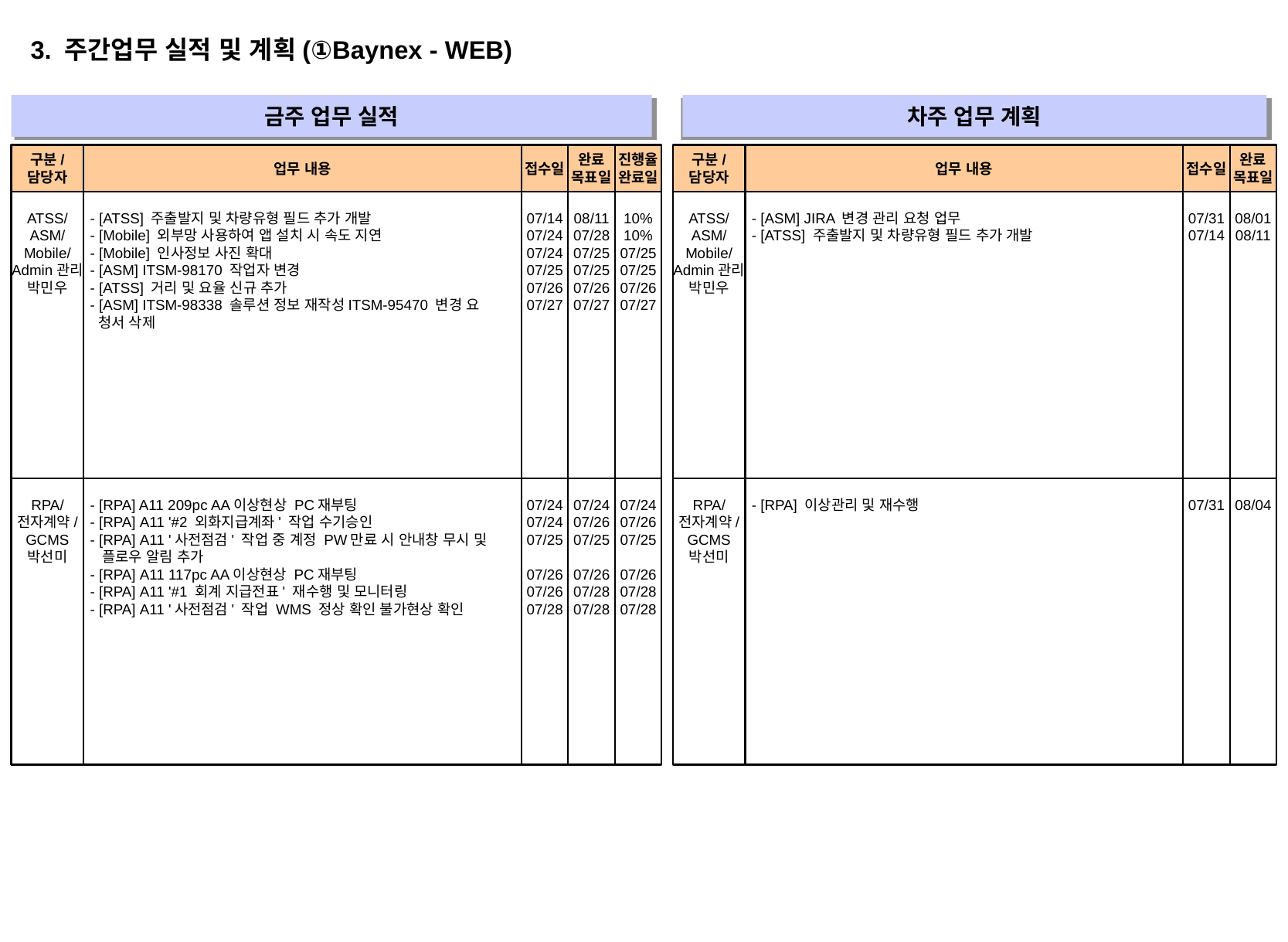

3. 주간업무 실적 및 계획(①Baynex - WEB)
금주 업무 실적
차주 업무 계획
" "
" "
구분/
담당자
업무 내용
접수일
완료
목표일
진행율
완료일
구분/
담당자
업무 내용
접수일
완료
목표일
ATSS/
ASM/
Mobile/
Admin관리
박민우

- [ATSS] 주출발지 및 차량유형 필드 추가 개발
- [Mobile] 외부망 사용하여 앱 설치 시 속도 지연
- [Mobile] 인사정보 사진 확대
- [ASM] ITSM-98170 작업자 변경
- [ATSS] 거리 및 요율 신규 추가
- [ASM] ITSM-98338 솔루션 정보 재작성ITSM-95470 변경 요
  청서 삭제
07/14
07/24
07/24
07/25
07/26
07/27
08/11
07/28
07/25
07/25
07/26
07/27
10%
10%
07/25
07/25
07/26
07/27
ATSS/
ASM/
Mobile/
Admin관리
박민우

- [ASM] JIRA 변경 관리 요청 업무
- [ATSS] 주출발지 및 차량유형 필드 추가 개발
07/31
07/14
08/01
08/11
RPA/
전자계약/
GCMS
박선미

- [RPA] A11 209pc AA이상현상 PC재부팅
- [RPA] A11 '#2 외화지급계좌' 작업 수기승인
- [RPA] A11 '사전점검' 작업 중 계정 PW만료 시 안내창 무시 및
   플로우 알림 추가
- [RPA] A11 117pc AA이상현상 PC재부팅
- [RPA] A11 '#1 회계 지급전표' 재수행 및 모니터링
- [RPA] A11 '사전점검' 작업 WMS 정상 확인 불가현상 확인
07/24
07/24
07/25
07/26
07/26
07/28
07/24
07/26
07/25
07/26
07/28
07/28
07/24
07/26
07/25
07/26
07/28
07/28
RPA/
전자계약/
GCMS
박선미

- [RPA] 이상관리 및 재수행
07/31
08/04